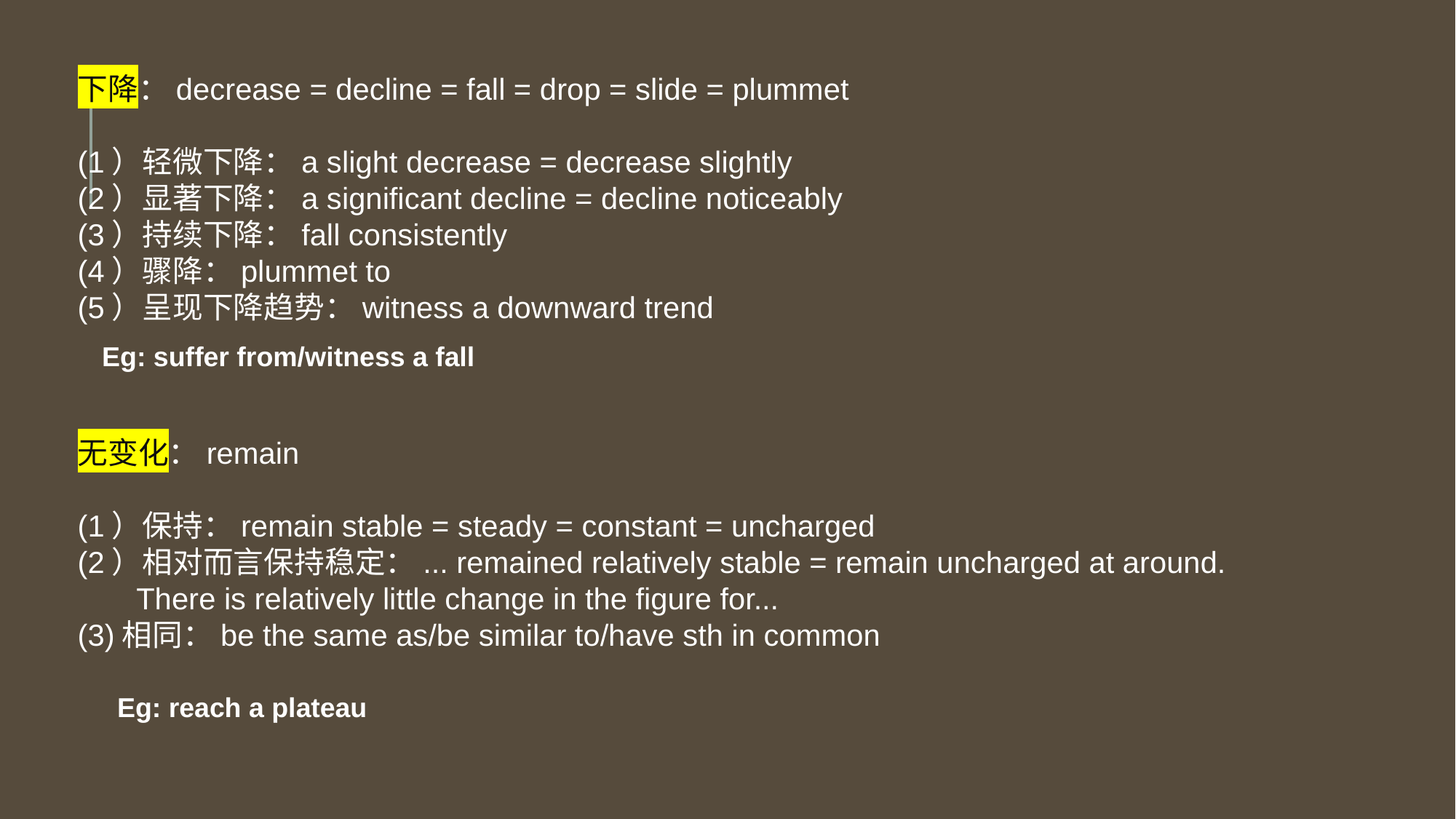

下降：decrease = decline = fall = drop = slide = plummet

(1）轻微下降：a slight decrease = decrease slightly
(2）显著下降：a significant decline = decline noticeably
(3）持续下降：fall consistently
(4）骤降：plummet to
(5）呈现下降趋势：witness a downward trend

无变化：remain

(1）保持：remain stable = steady = constant = uncharged
(2）相对而言保持稳定：... remained relatively stable = remain uncharged at around.
       There is relatively little change in the figure for...
(3)相同：be the same as/be similar to/have sth in common
Eg: suffer from/witness a fall
Eg: reach a plateau